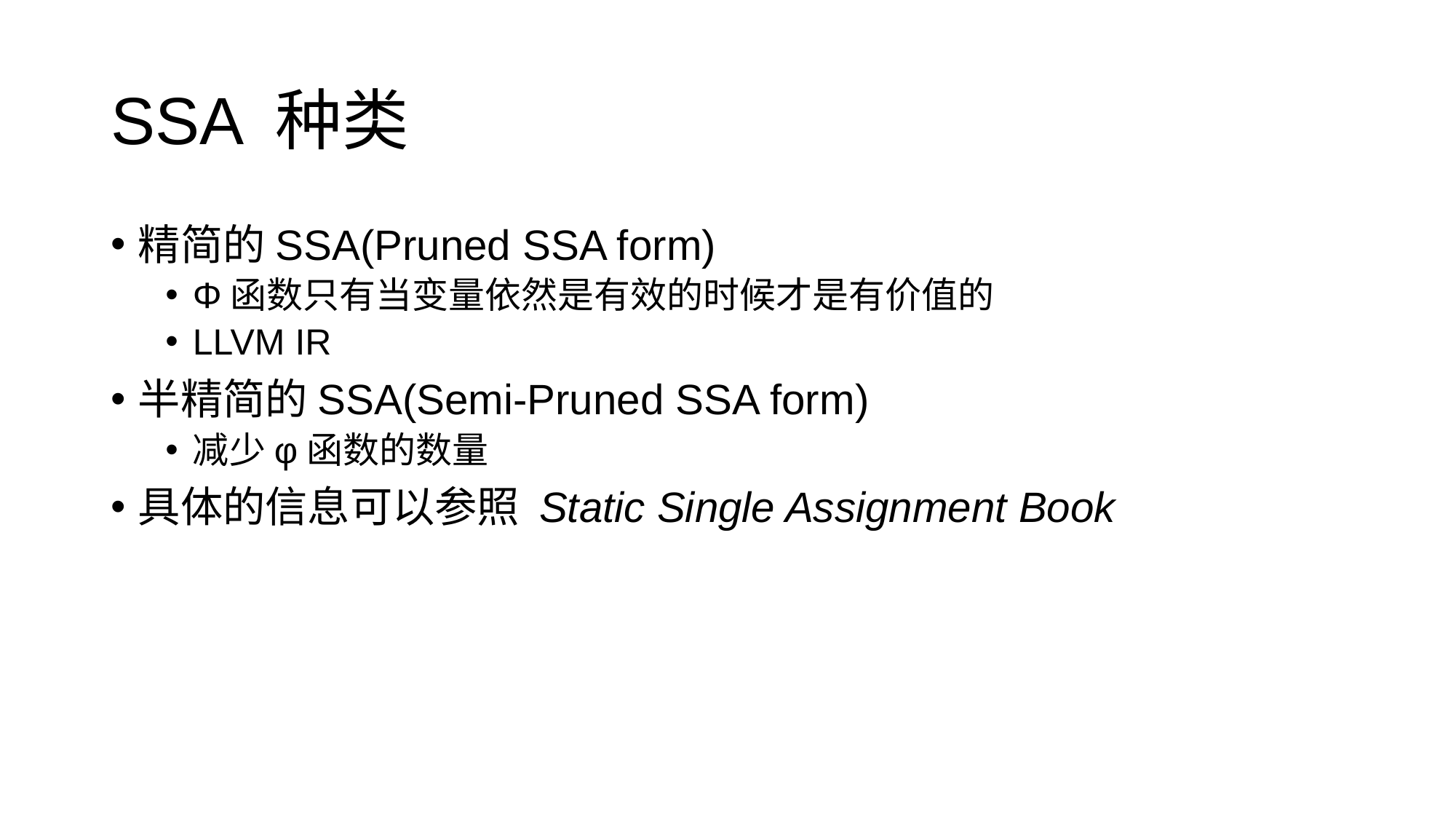

# SSA 种类
精简的SSA(Pruned SSA form)
Φ函数只有当变量依然是有效的时候才是有价值的
LLVM IR
半精简的SSA(Semi-Pruned SSA form)
减少φ函数的数量
具体的信息可以参照 Static Single Assignment Book